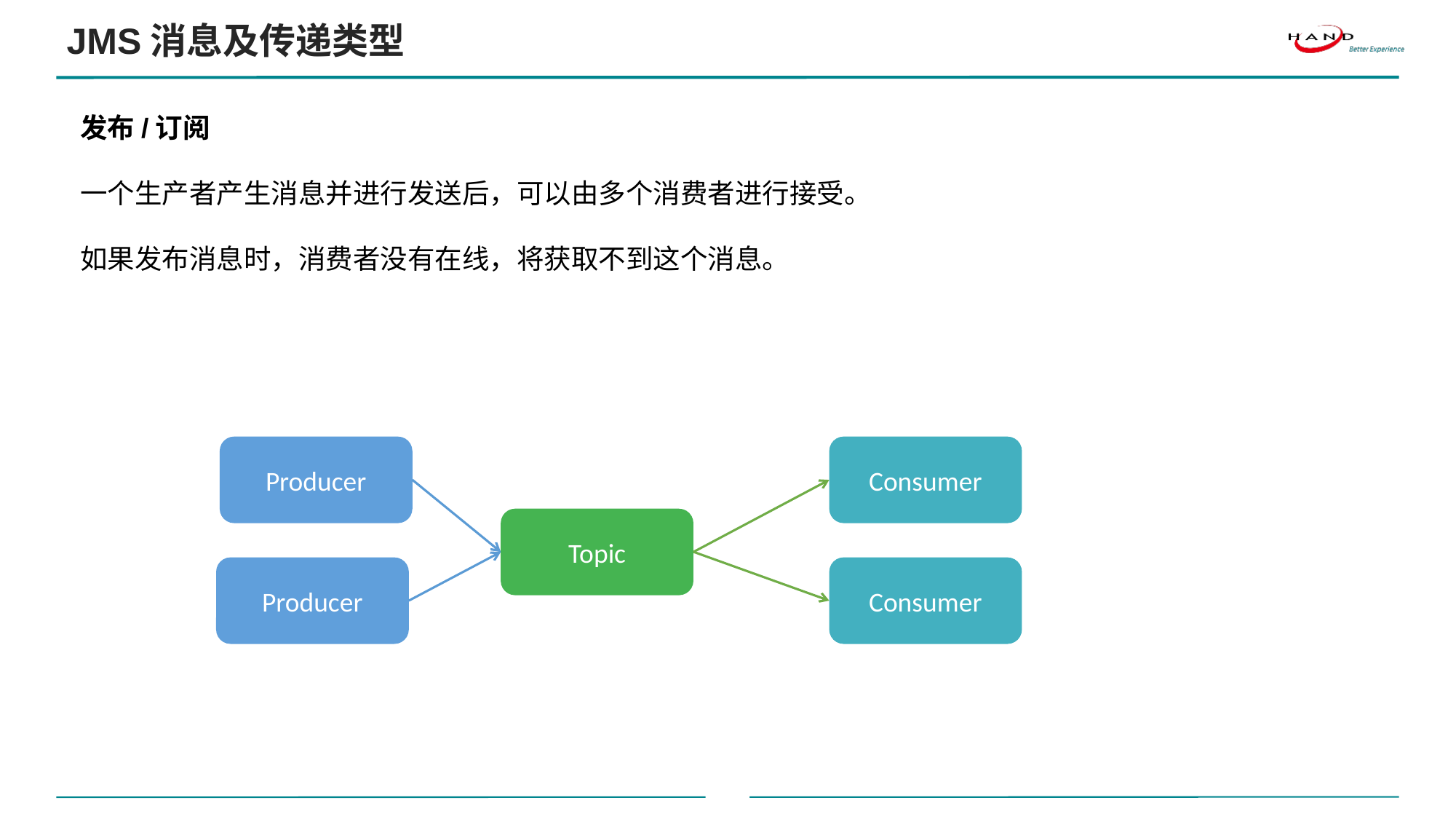

JMS消息及传递类型
发布/订阅

一个生产者产生消息并进行发送后，可以由多个消费者进行接受。

如果发布消息时，消费者没有在线，将获取不到这个消息。

Producer
Consumer
Topic
Producer
Consumer
11